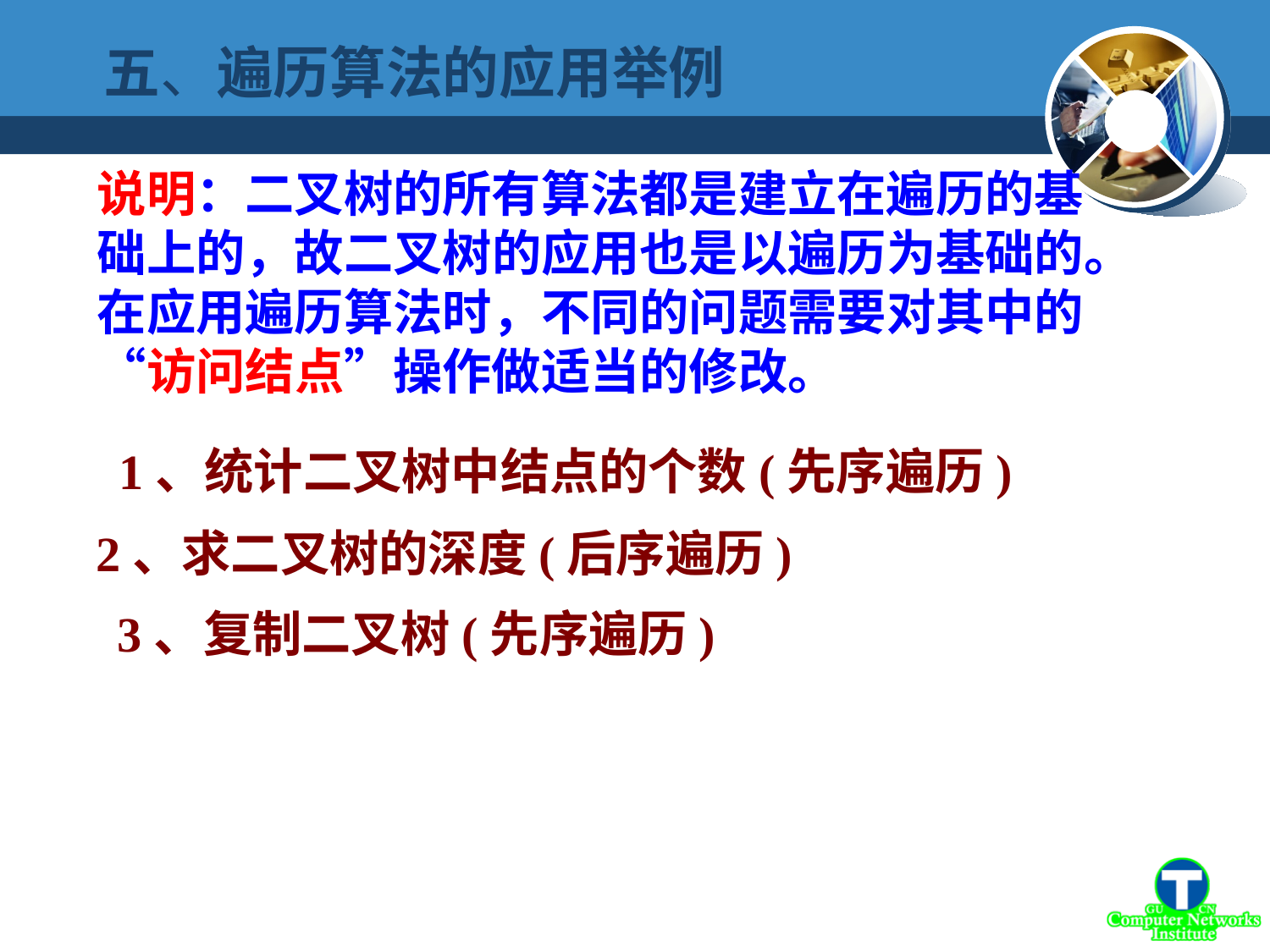

五、遍历算法的应用举例
说明：二叉树的所有算法都是建立在遍历的基础上的，故二叉树的应用也是以遍历为基础的。在应用遍历算法时，不同的问题需要对其中的“访问结点”操作做适当的修改。
1、统计二叉树中结点的个数(先序遍历)
2、求二叉树的深度(后序遍历)
3、复制二叉树(先序遍历)
74